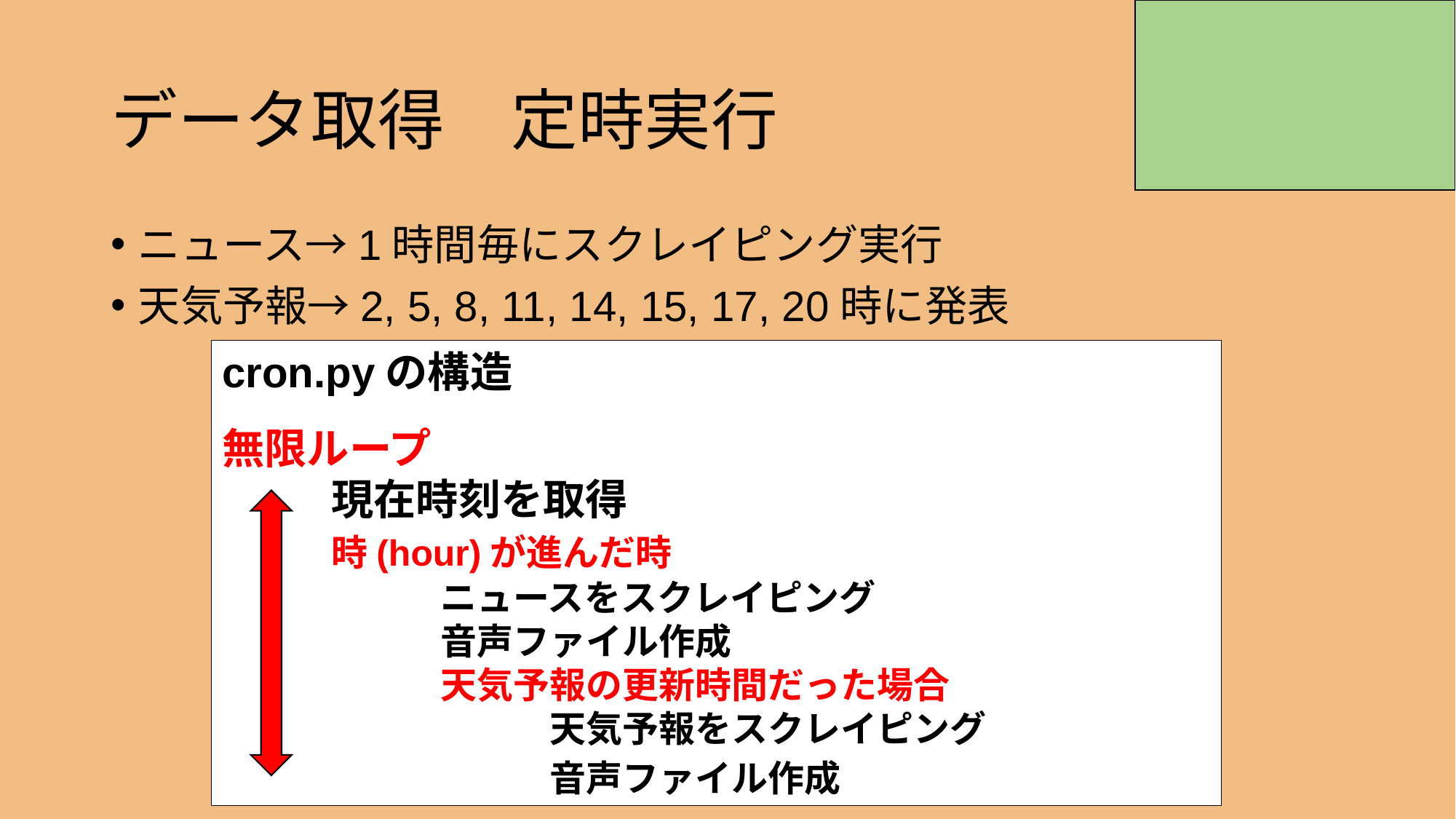

# データ取得　定時実行
ニュース→1時間毎にスクレイピング実行
天気予報→2, 5, 8, 11, 14, 15, 17, 20時に発表
cron.pyの構造

無限ループ
	現在時刻を取得
	時(hour)が進んだ時
		ニュースをスクレイピング
		音声ファイル作成
		天気予報の更新時間だった場合
			天気予報をスクレイピング
			音声ファイル作成